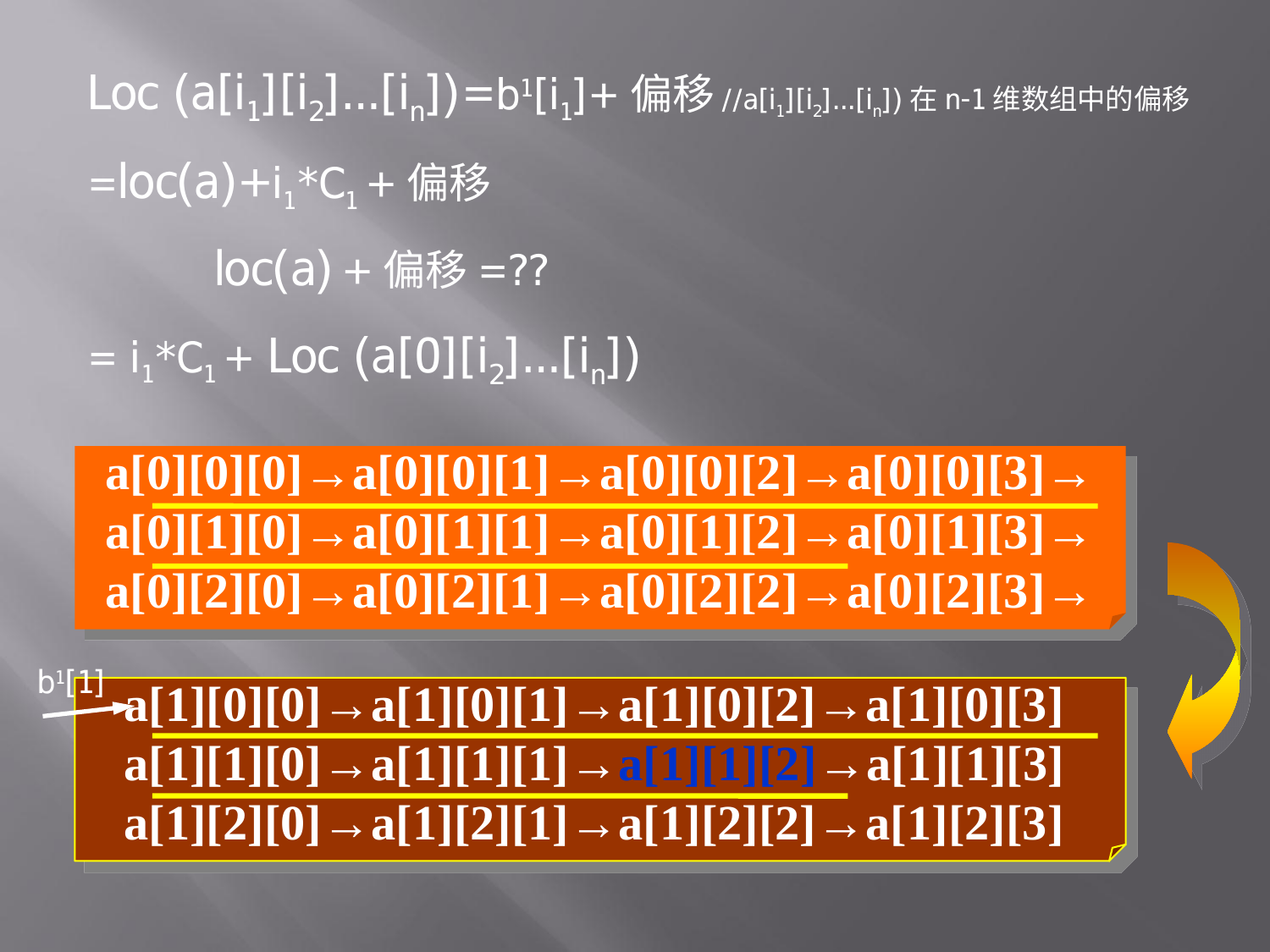

Loc (a[i1][i2]…[in])=b1[i1]+偏移	//a[i1][i2]…[in])在n-1维数组中的偏移
=loc(a)+i1*C1 +偏移
	loc(a) +偏移=??
= i1*C1 + Loc (a[0][i2]…[in])
a[0][0][0]→a[0][0][1]→a[0][0][2]→a[0][0][3]→
a[0][1][0]→a[0][1][1]→a[0][1][2]→a[0][1][3]→
a[0][2][0]→a[0][2][1]→a[0][2][2]→a[0][2][3]→

a[1][0][0]→a[1][0][1]→a[1][0][2]→a[1][0][3]
a[1][1][0]→a[1][1][1]→a[1][1][2]→a[1][1][3]
a[1][2][0]→a[1][2][1]→a[1][2][2]→a[1][2][3]

b1[1]